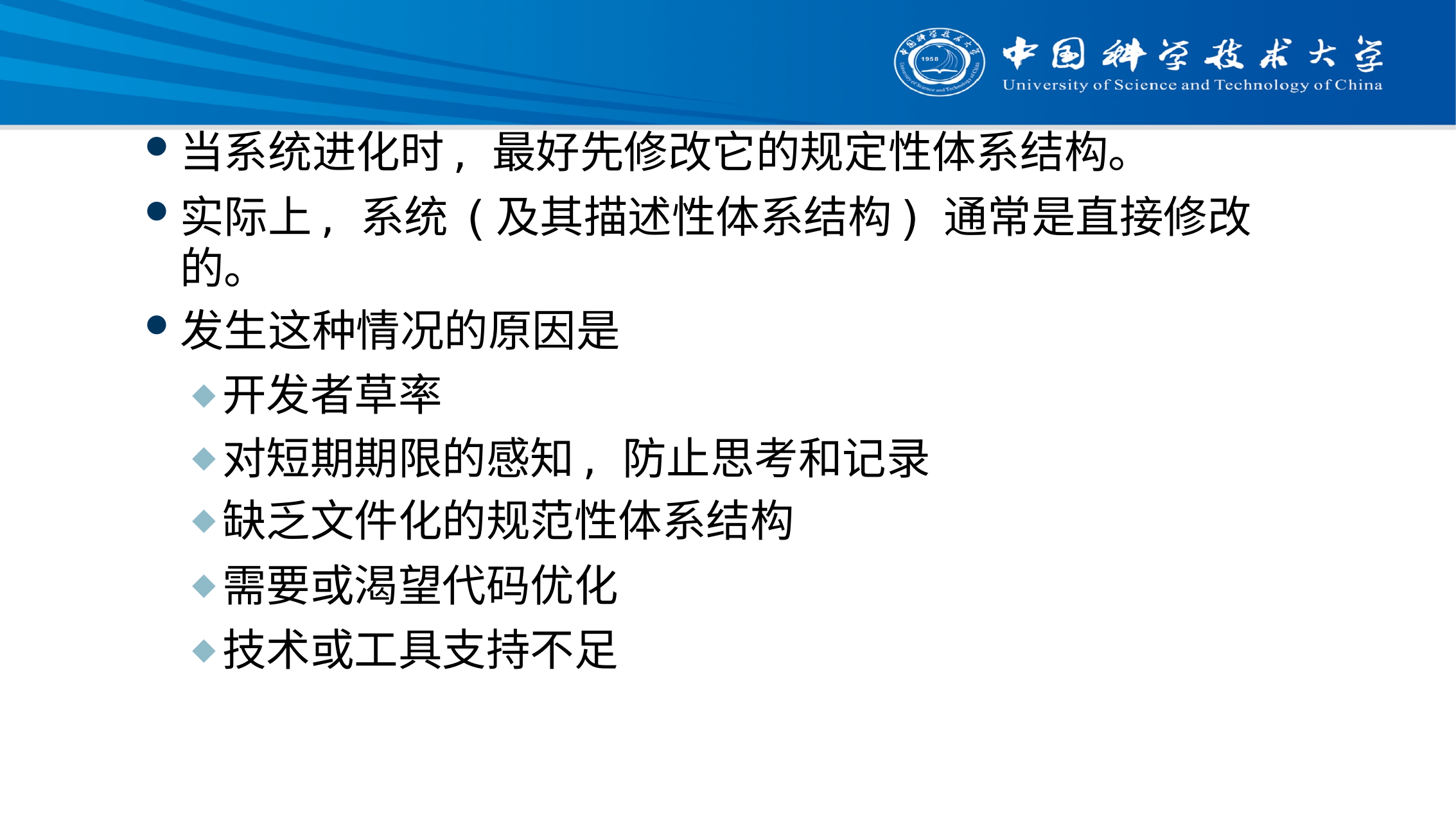

# 建筑 演化
当系统进化时, 最好先修改它的规定性体系结构。
实际上, 系统 (及其描述性体系结构) 通常是直接修改的。
发生这种情况的原因是
开发者草率
对短期期限的感知, 防止思考和记录
缺乏文件化的规范性体系结构
需要或渴望代码优化
技术或工具支持不足